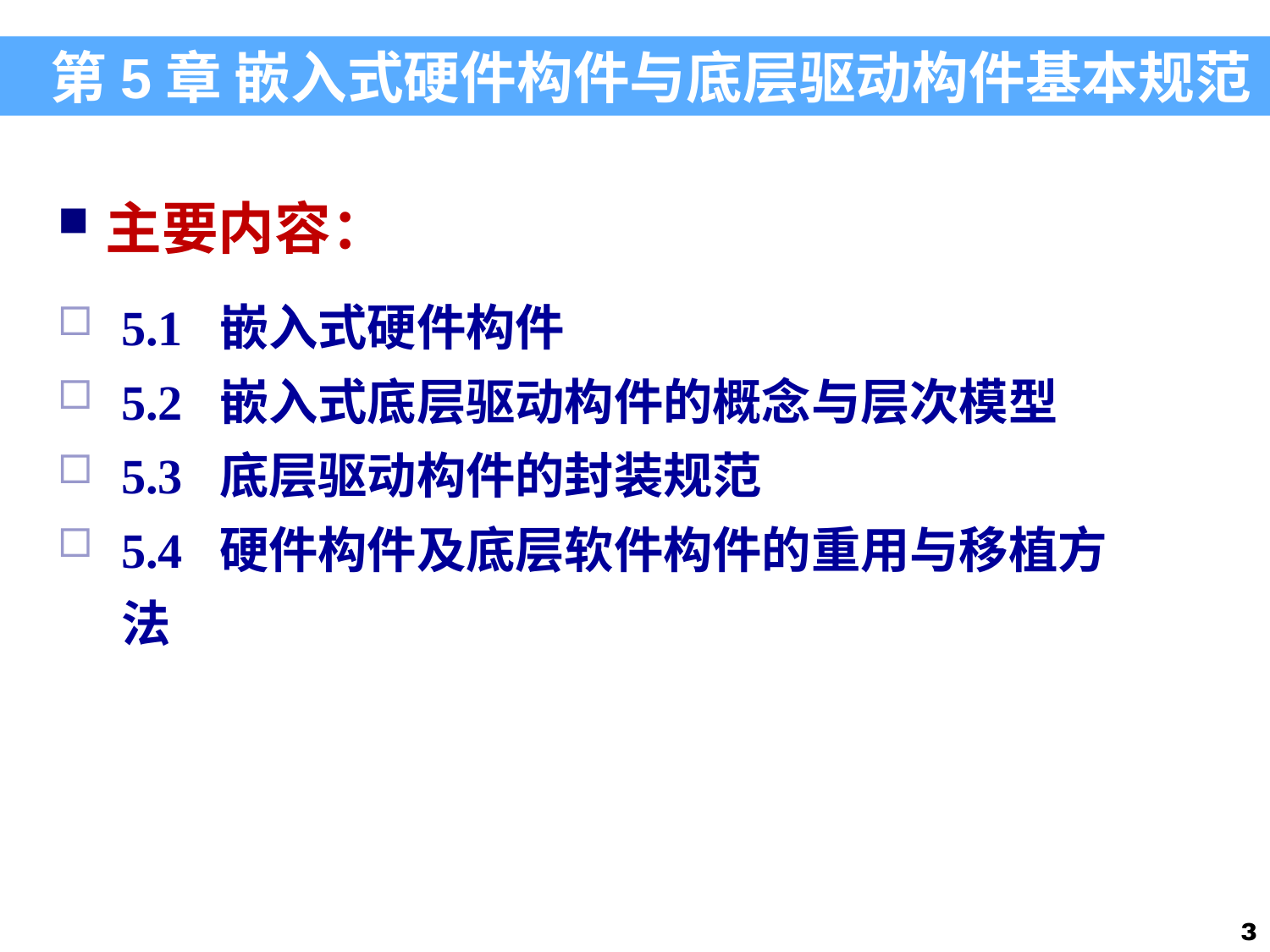

第5章 嵌入式硬件构件与底层驱动构件基本规范
主要内容：
5.1  嵌入式硬件构件
5.2  嵌入式底层驱动构件的概念与层次模型
5.3  底层驱动构件的封装规范
5.4  硬件构件及底层软件构件的重用与移植方法
3